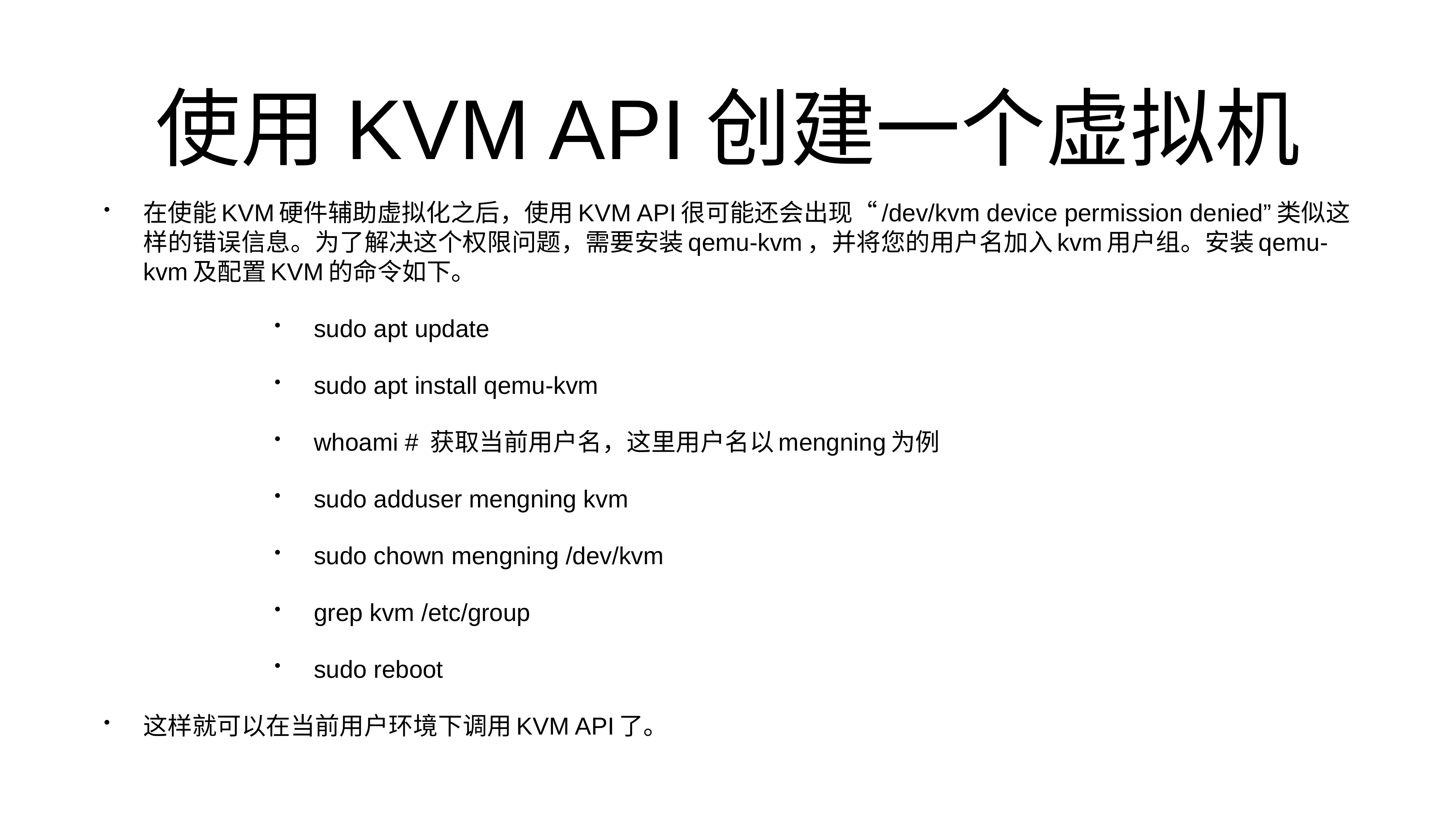

# 使用KVM API创建一个虚拟机
在使能KVM硬件辅助虚拟化之后，使用KVM API很可能还会出现“/dev/kvm device permission denied”类似这样的错误信息。为了解决这个权限问题，需要安装qemu-kvm，并将您的用户名加入kvm用户组。安装qemu-kvm及配置KVM的命令如下。
sudo apt update
sudo apt install qemu-kvm
whoami # 获取当前用户名，这里用户名以mengning为例
sudo adduser mengning kvm
sudo chown mengning /dev/kvm
grep kvm /etc/group
sudo reboot
这样就可以在当前用户环境下调用KVM API了。